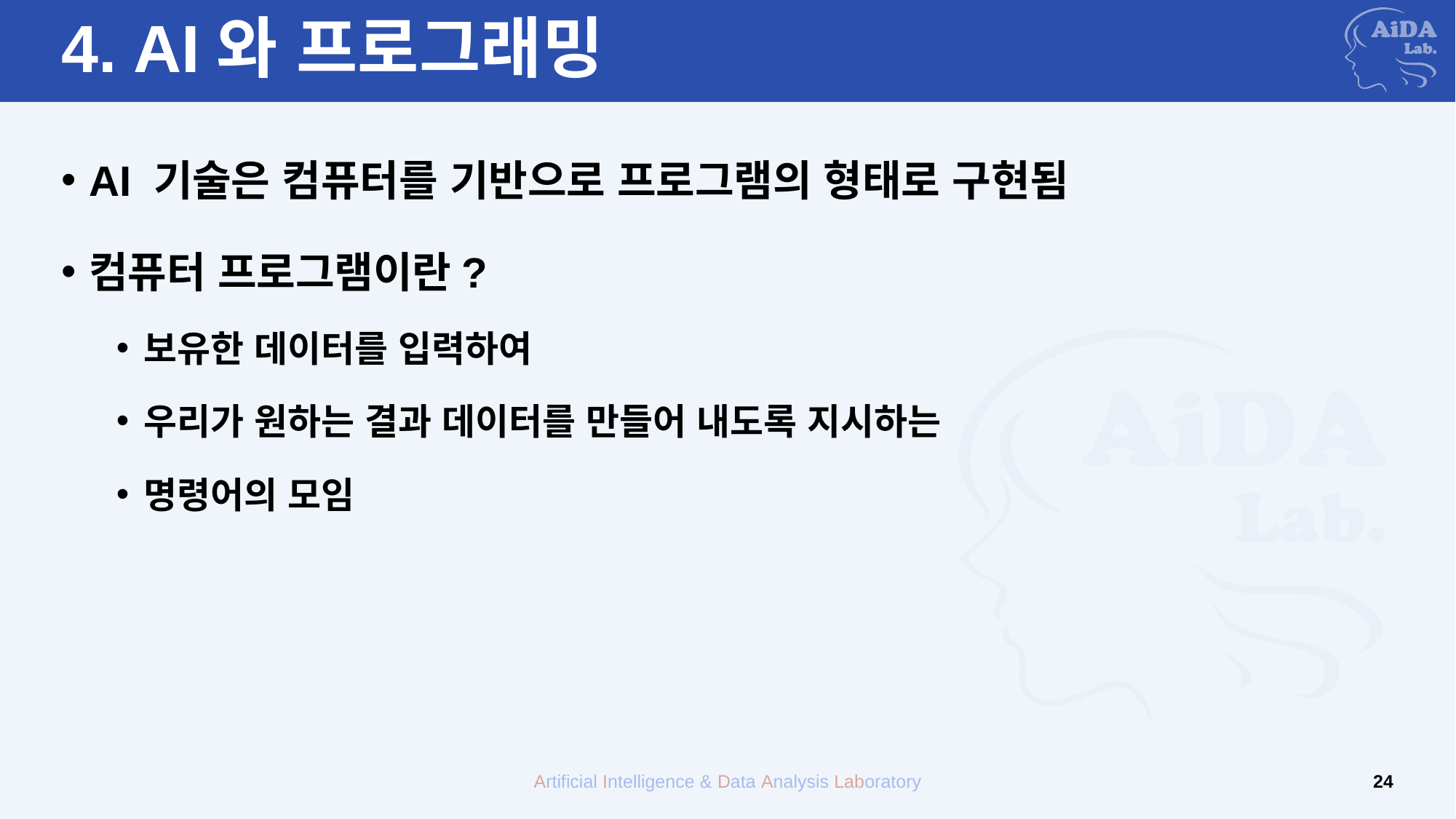

# 4. AI와 프로그래밍
AI 기술은 컴퓨터를 기반으로 프로그램의 형태로 구현됨
컴퓨터 프로그램이란?
보유한 데이터를 입력하여
우리가 원하는 결과 데이터를 만들어 내도록 지시하는
명령어의 모임

Artificial Intelligence & Data Analysis Laboratory
24